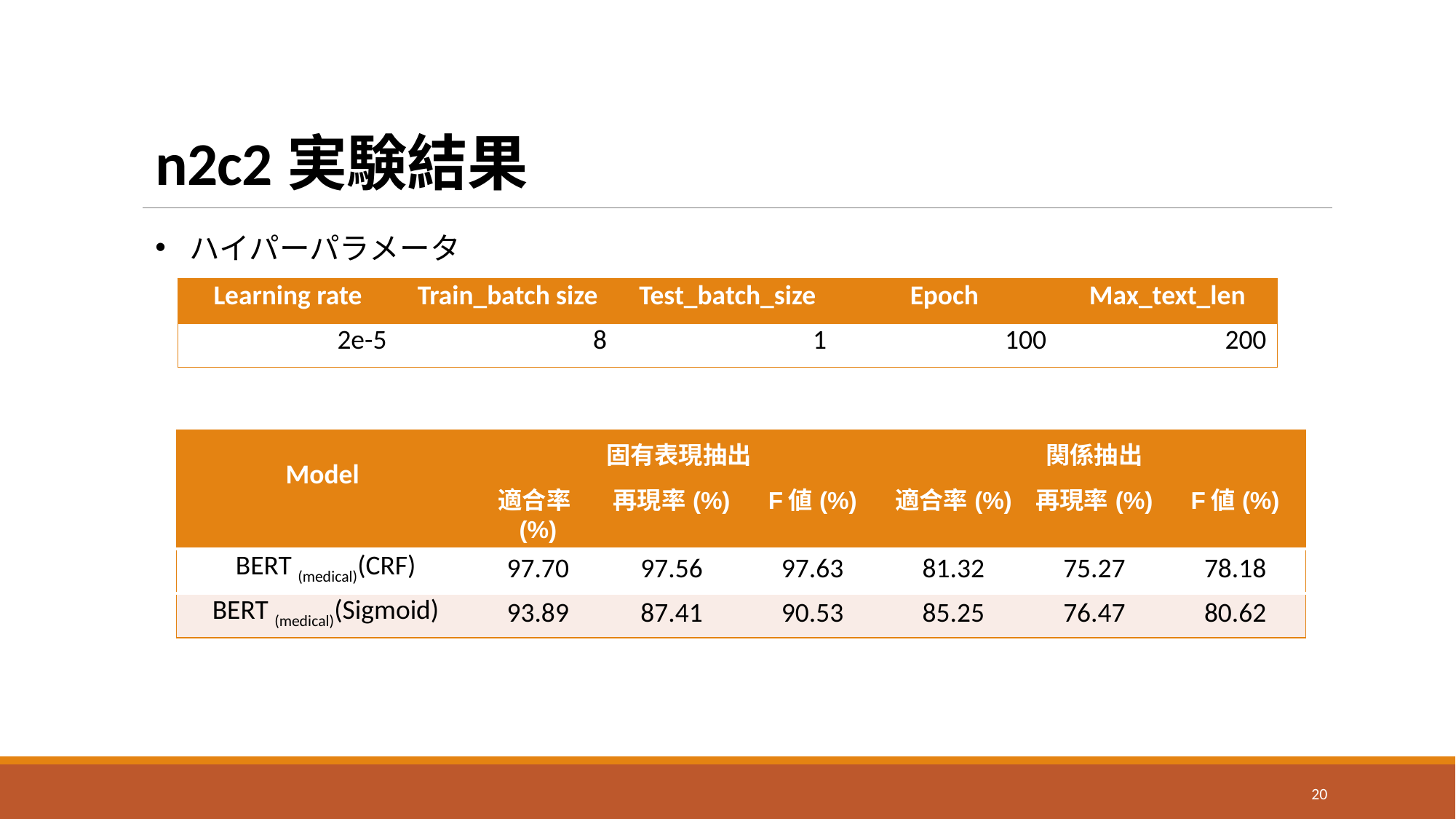

# n2c2実験結果
ハイパーパラメータ
| Learning rate | Train\_batch size | Test\_batch\_size | Epoch | Max\_text\_len |
| --- | --- | --- | --- | --- |
| 2e-5 | 8 | 1 | 100 | 200 |
| Model | 固有表現抽出 |  |  | 関係抽出 |  |  |
| --- | --- | --- | --- | --- | --- | --- |
|  | 適合率(%) | 再現率(%) | F値(%) | 適合率(%) | 再現率(%) | F値(%) |
| BERT (medical)(CRF) | 97.70 | 97.56 | 97.63 | 81.32 | 75.27 | 78.18 |
| BERT (medical)(Sigmoid) | 93.89 | 87.41 | 90.53 | 85.25 | 76.47 | 80.62 |
20